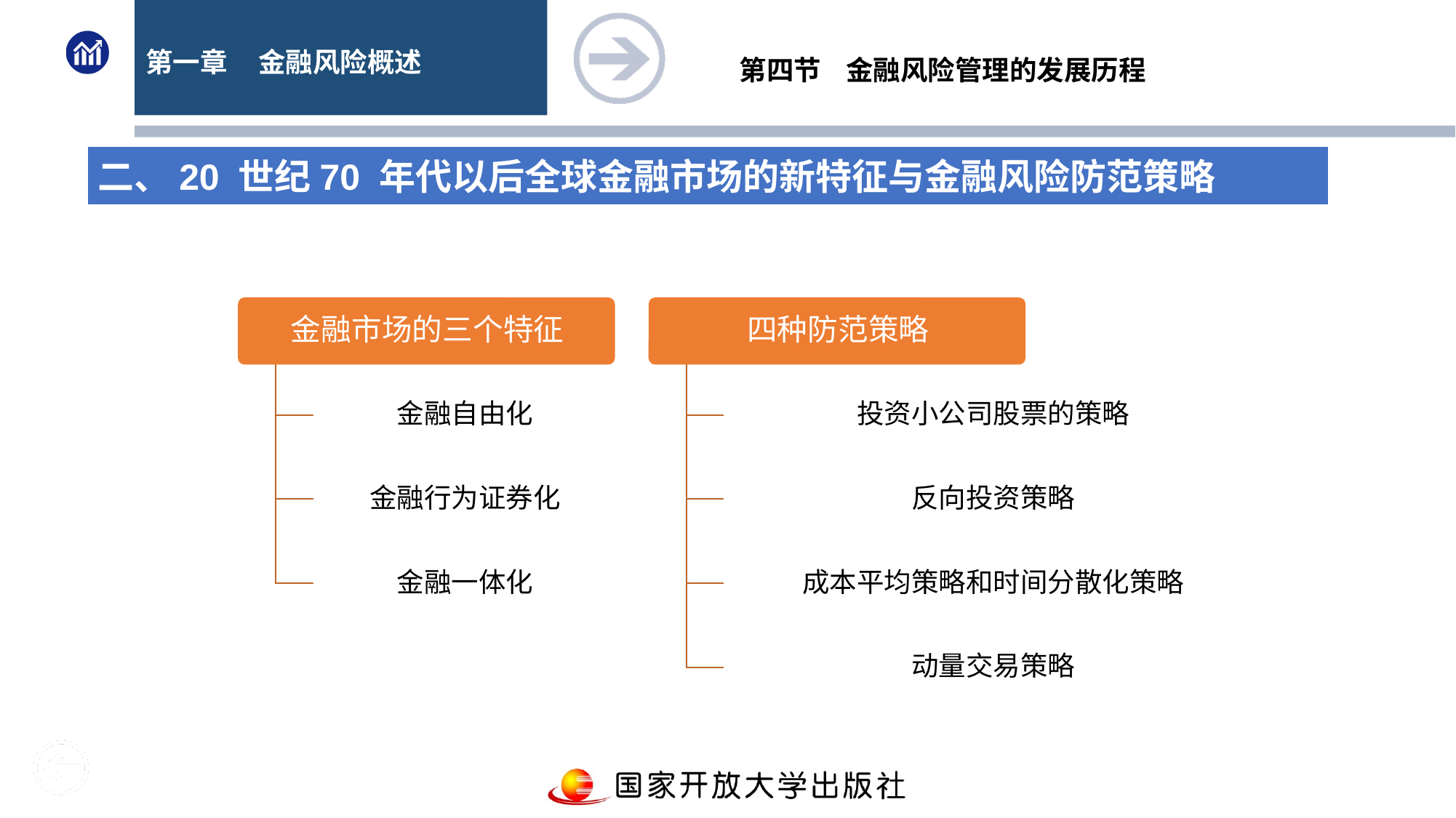

第四节    金融风险管理的发展历程
第一章     金融风险概述
二、20 世纪70 年代以后全球金融市场的新特征与金融风险防范策略
金融市场的三个特征
金融自由化
金融行为证券化
金融一体化
四种防范策略
投资小公司股票的策略
反向投资策略
成本平均策略和时间分散化策略
动量交易策略